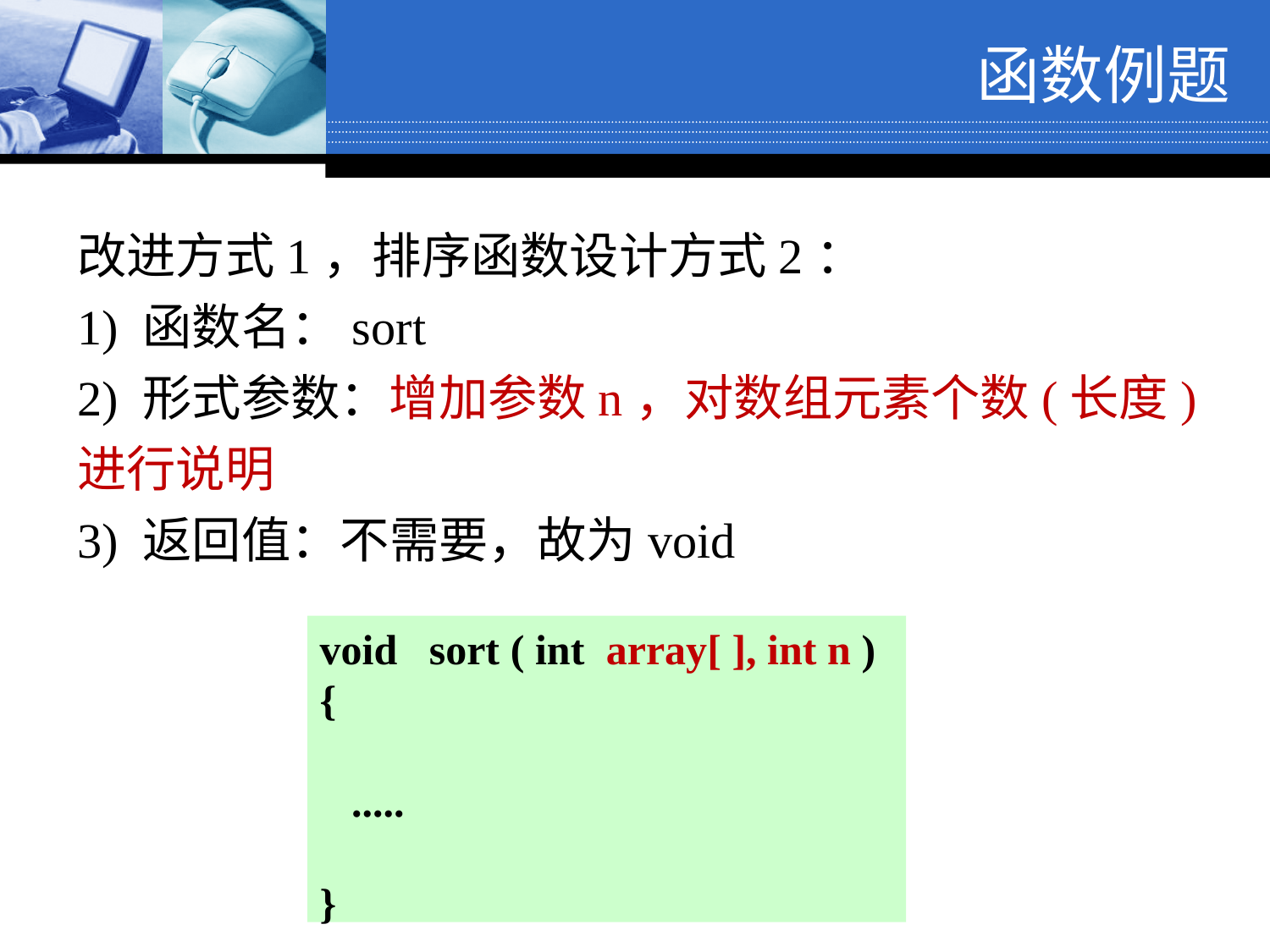

函数例题
改进方式1，排序函数设计方式2：
1) 函数名：sort
2) 形式参数：增加参数n，对数组元素个数(长度)进行说明
3) 返回值：不需要，故为void
void   sort ( int  array[ ], int n )
{

   .....

}